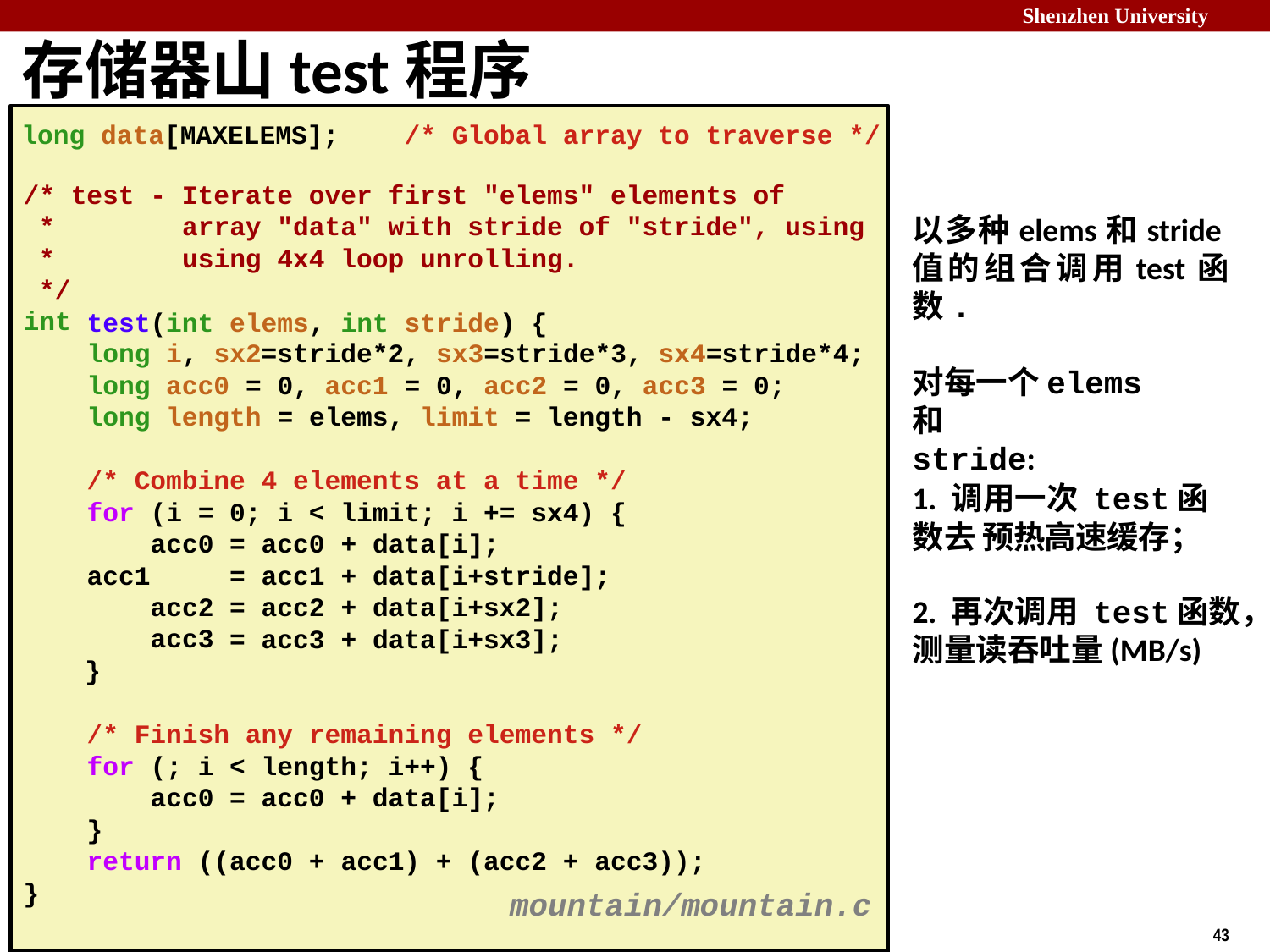

# 存储器山test程序
long data[MAXELEMS];	/* Global array to traverse */

Bryant and O’Hallaron, Computer Systems: A Programmer’s Perspective, Third Edition

/* test - Iterate over first "elems" elements of
*
*
*/ int
array "data" with stride of "stride", using using 4x4 loop unrolling.

test(int elems, int stride) {
以多种elems和stride值的组合调用test函数.
long long long
i, sx2=stride*2, sx3=stride*3, sx4=stride*4; acc0 = 0, acc1 = 0, acc2 = 0, acc3 = 0; length = elems, limit = length - sx4;
对每一个elems 和
stride:
/* Combine 4 elements at a time */
1. 调用一次 test函数去 预热高速缓存；
for (i = 0; i < limit; i += sx4) { acc0
acc1 acc2 acc3
}
= acc0
= acc1
= acc2
= acc3
+ data[i];
+ data[i+stride];
+ data[i+sx2];
+ data[i+sx3];
2. 再次调用 test函数，测量读吞吐量(MB/s)
/* Finish any remaining elements */ for (; i < length; i++) {
acc0 = acc0 + data[i];
}
return ((acc0 +
acc1) + (acc2 + acc3));
mountain/mountain.c
}